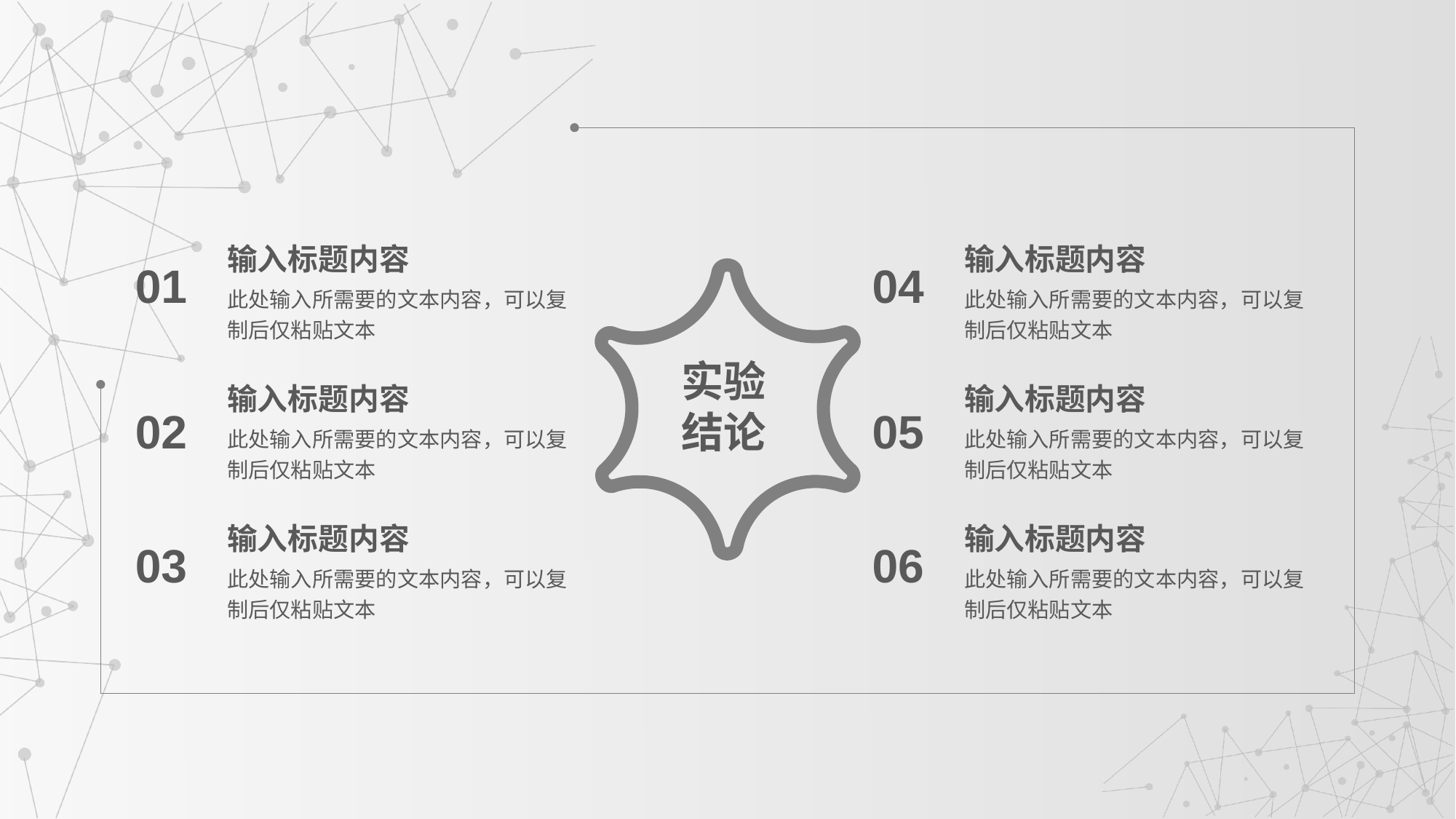

输入标题内容
输入标题内容
01
04

此处输入所需要的文本内容，可以复制后仅粘贴文本
此处输入所需要的文本内容，可以复制后仅粘贴文本
实验
结论
输入标题内容
输入标题内容
02
05
此处输入所需要的文本内容，可以复制后仅粘贴文本
此处输入所需要的文本内容，可以复制后仅粘贴文本
输入标题内容
输入标题内容
03
06
此处输入所需要的文本内容，可以复制后仅粘贴文本
此处输入所需要的文本内容，可以复制后仅粘贴文本